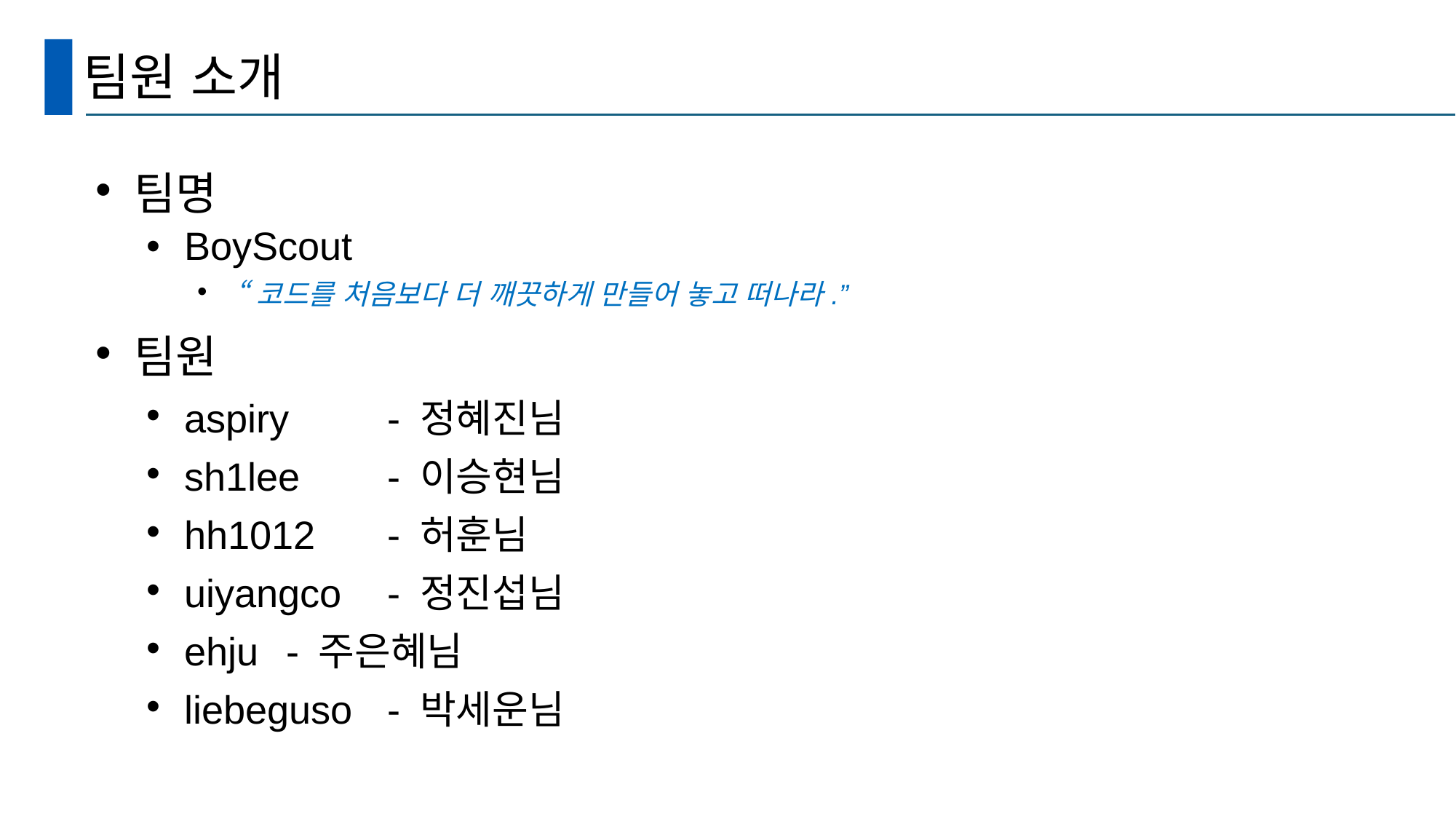

# 팀원 소개
팀명
BoyScout
“코드를 처음보다 더 깨끗하게 만들어 놓고 떠나라.”
팀원
aspiry 	- 정혜진님
sh1lee 	- 이승현님
hh1012 	- 허훈님
uiyangco 	- 정진섭님
ehju 		- 주은혜님
liebeguso 	- 박세운님